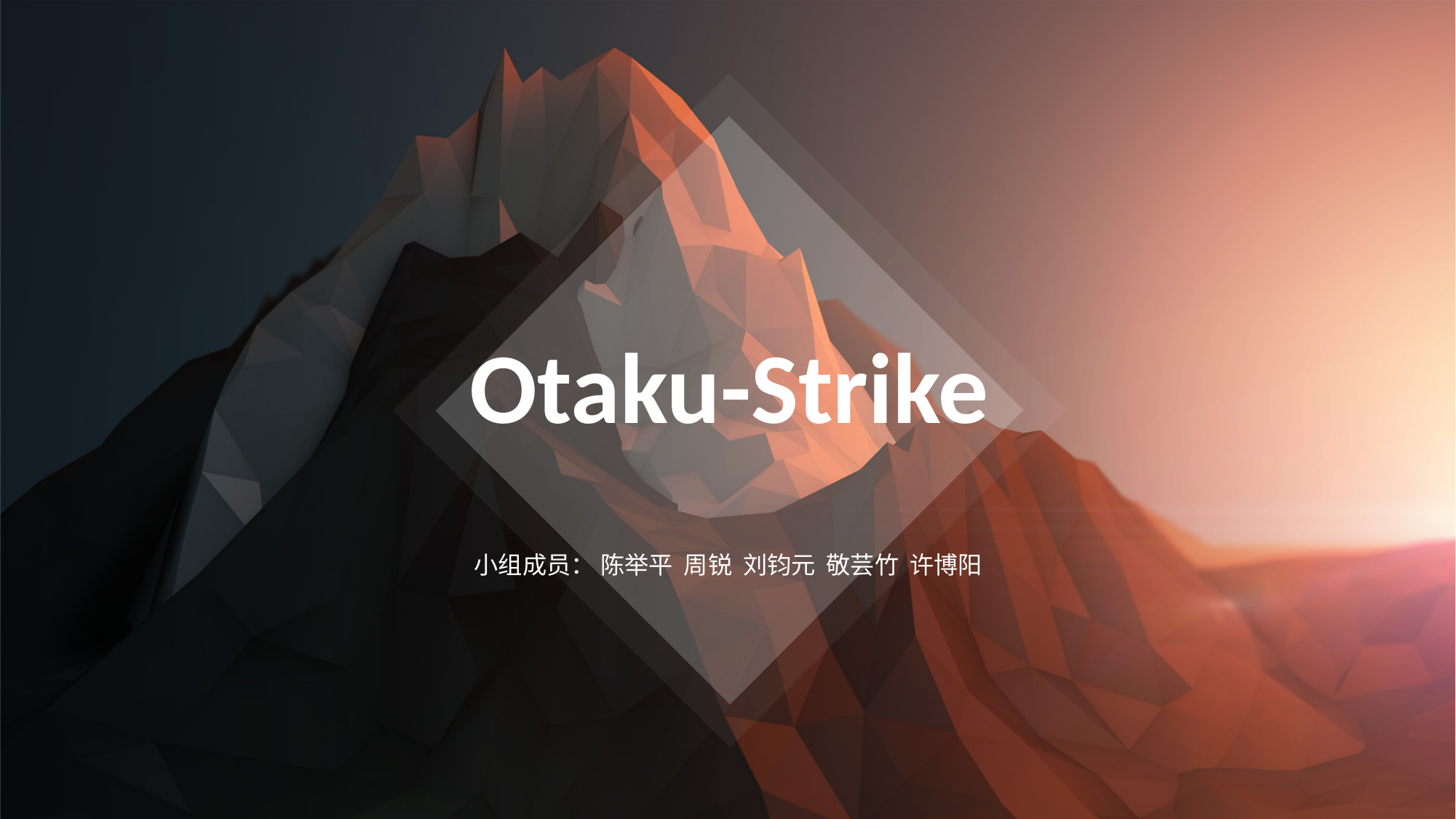

Otaku-Strike
小组成员： 陈举平  周锐  刘钧元  敬芸竹  许博阳